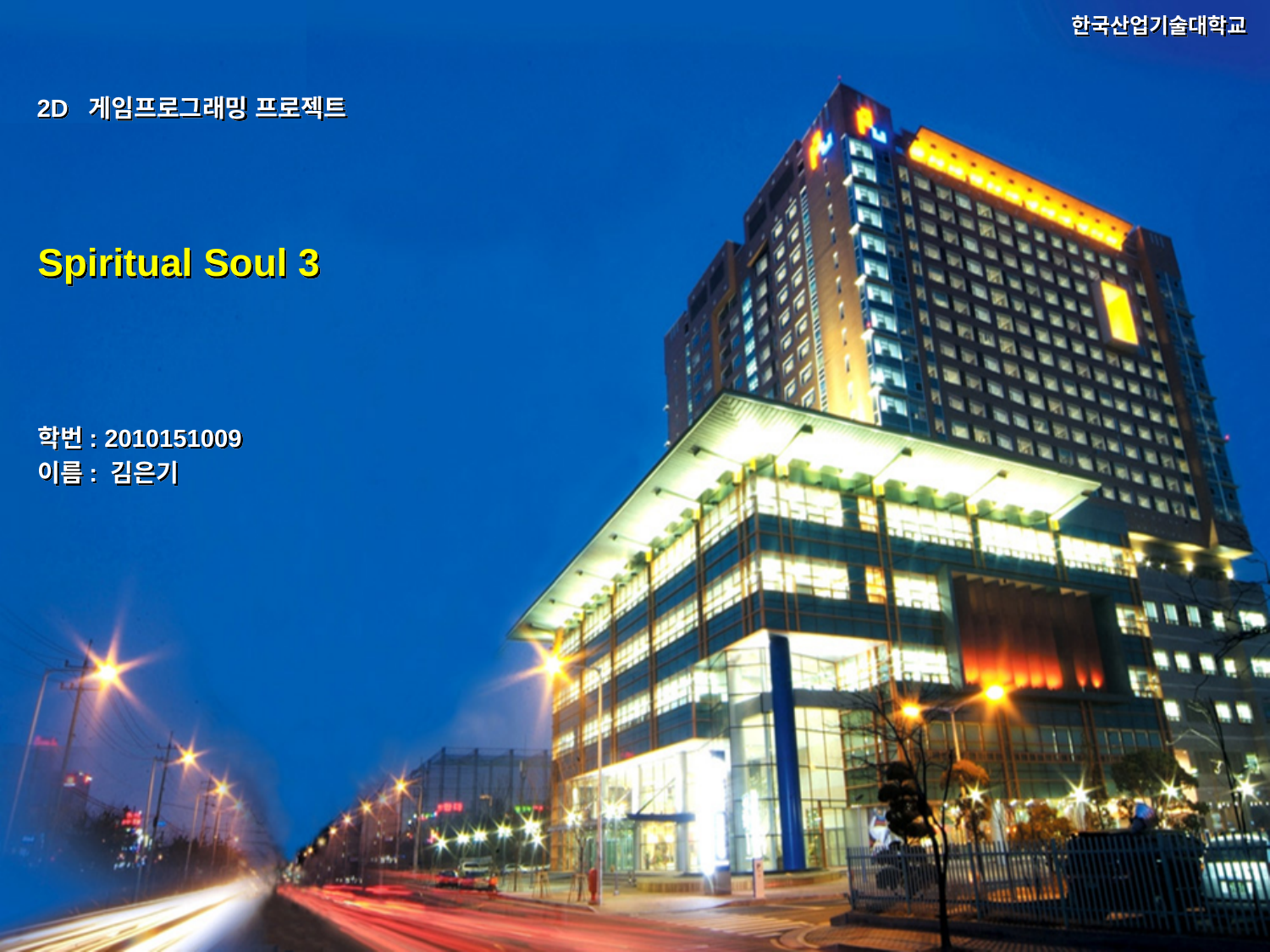

# Spiritual Soul 3
학번: 2010151009
이름: 김은기